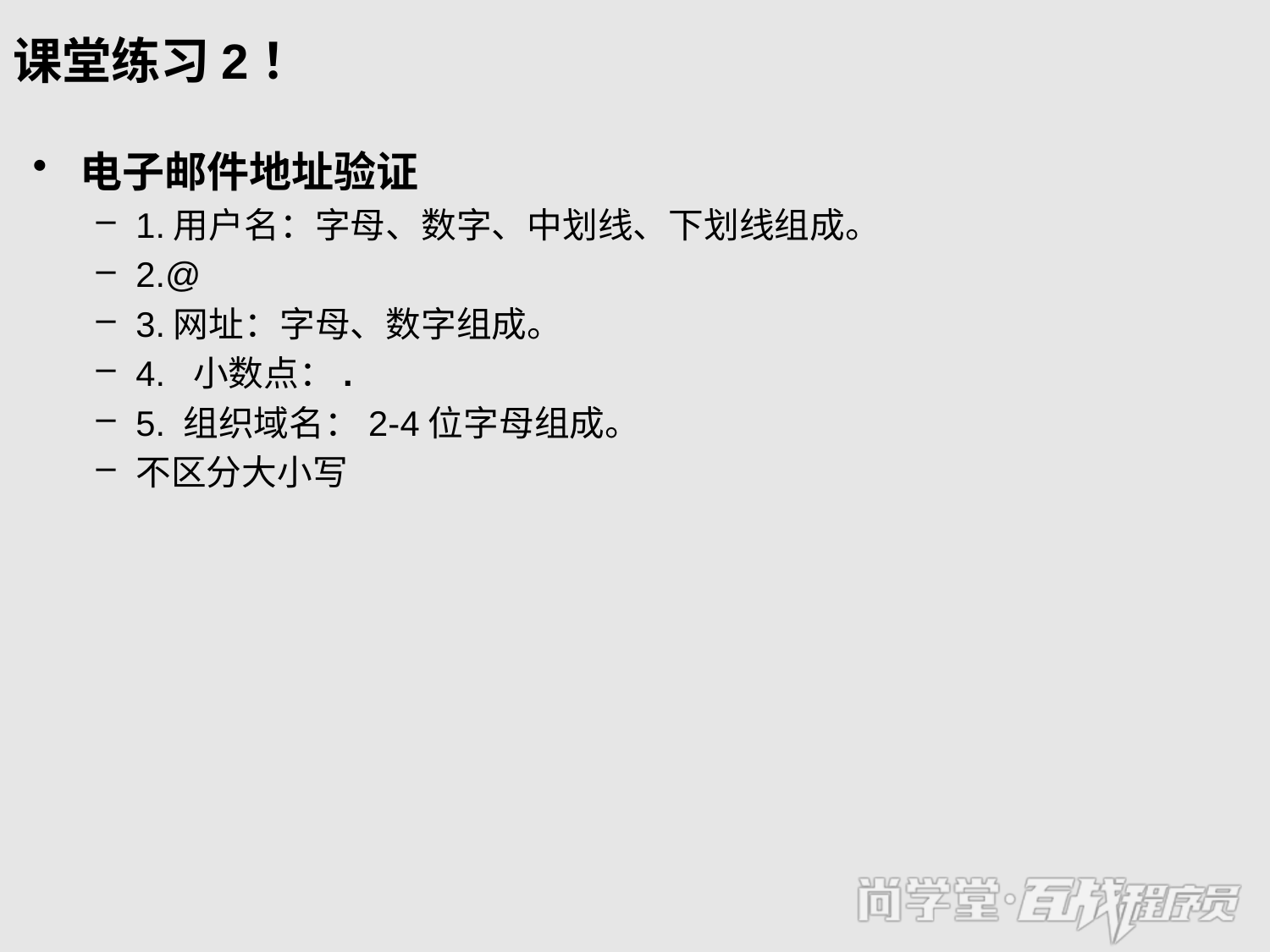

# 课堂练习2！
电子邮件地址验证
1.用户名：字母、数字、中划线、下划线组成。
2.@
3.网址：字母、数字组成。
4.  小数点：.
5. 组织域名：2-4位字母组成。
不区分大小写